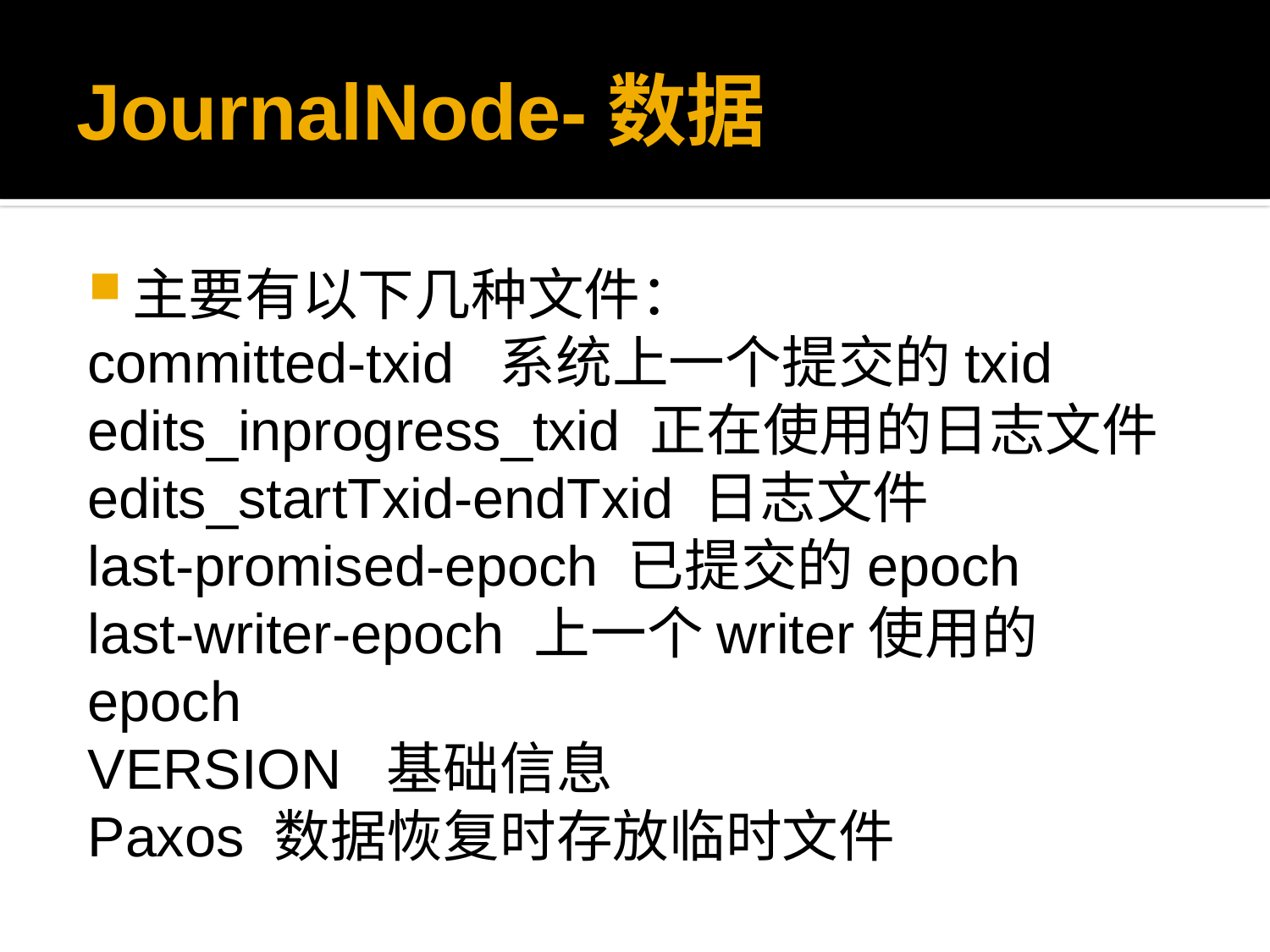

# JournalNode-数据
主要有以下几种文件：
committed-txid  系统上一个提交的txid
edits_inprogress_txid 正在使用的日志文件
edits_startTxid-endTxid 日志文件
last-promised-epoch 已提交的epoch
last-writer-epoch 上一个writer使用的epoch
VERSION  基础信息
Paxos 数据恢复时存放临时文件